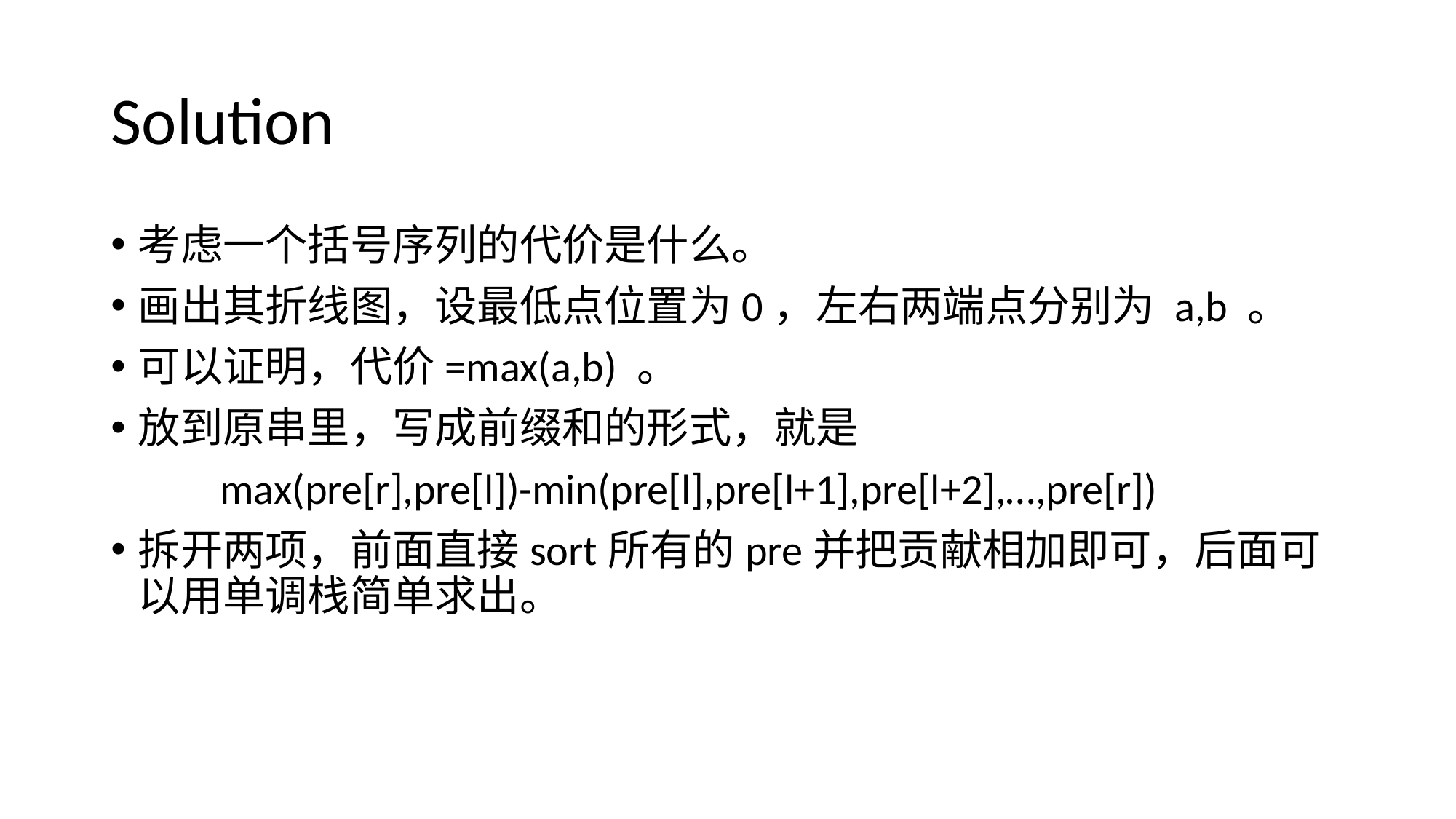

# Solution
考虑一个括号序列的代价是什么。
画出其折线图，设最低点位置为0，左右两端点分别为 a,b 。
可以证明，代价=max(a,b) 。
放到原串里，写成前缀和的形式，就是
	max(pre[r],pre[l])-min(pre[l],pre[l+1],pre[l+2],…,pre[r])
拆开两项，前面直接sort所有的pre并把贡献相加即可，后面可以用单调栈简单求出。